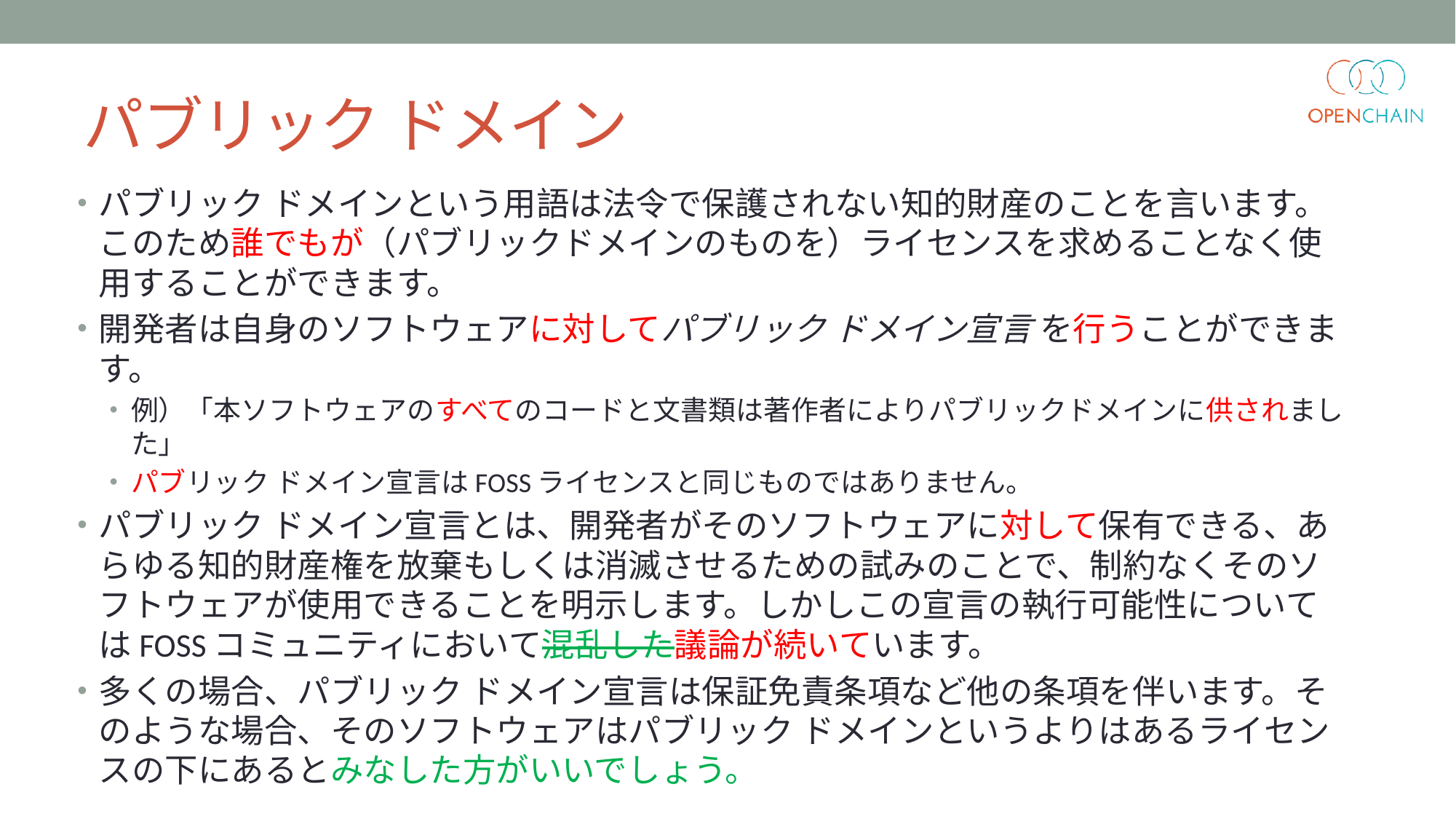

# パブリック ドメイン
パブリック ドメインという用語は法令で保護されない知的財産のことを言います。このため誰でもが（パブリックドメインのものを）ライセンスを求めることなく使用することができます。
開発者は自身のソフトウェアに対してパブリック ドメイン宣言 を行うことができます。
例）「本ソフトウェアのすべてのコードと文書類は著作者によりパブリックドメインに供されました」
パブリック ドメイン宣言はFOSSライセンスと同じものではありません。
パブリック ドメイン宣言とは、開発者がそのソフトウェアに対して保有できる、あらゆる知的財産権を放棄もしくは消滅させるための試みのことで、制約なくそのソフトウェアが使用できることを明示します。しかしこの宣言の執行可能性についてはFOSSコミュニティにおいて混乱した議論が続いています。
多くの場合、パブリック ドメイン宣言は保証免責条項など他の条項を伴います。そのような場合、そのソフトウェアはパブリック ドメインというよりはあるライセンスの下にあるとみなした方がいいでしょう。